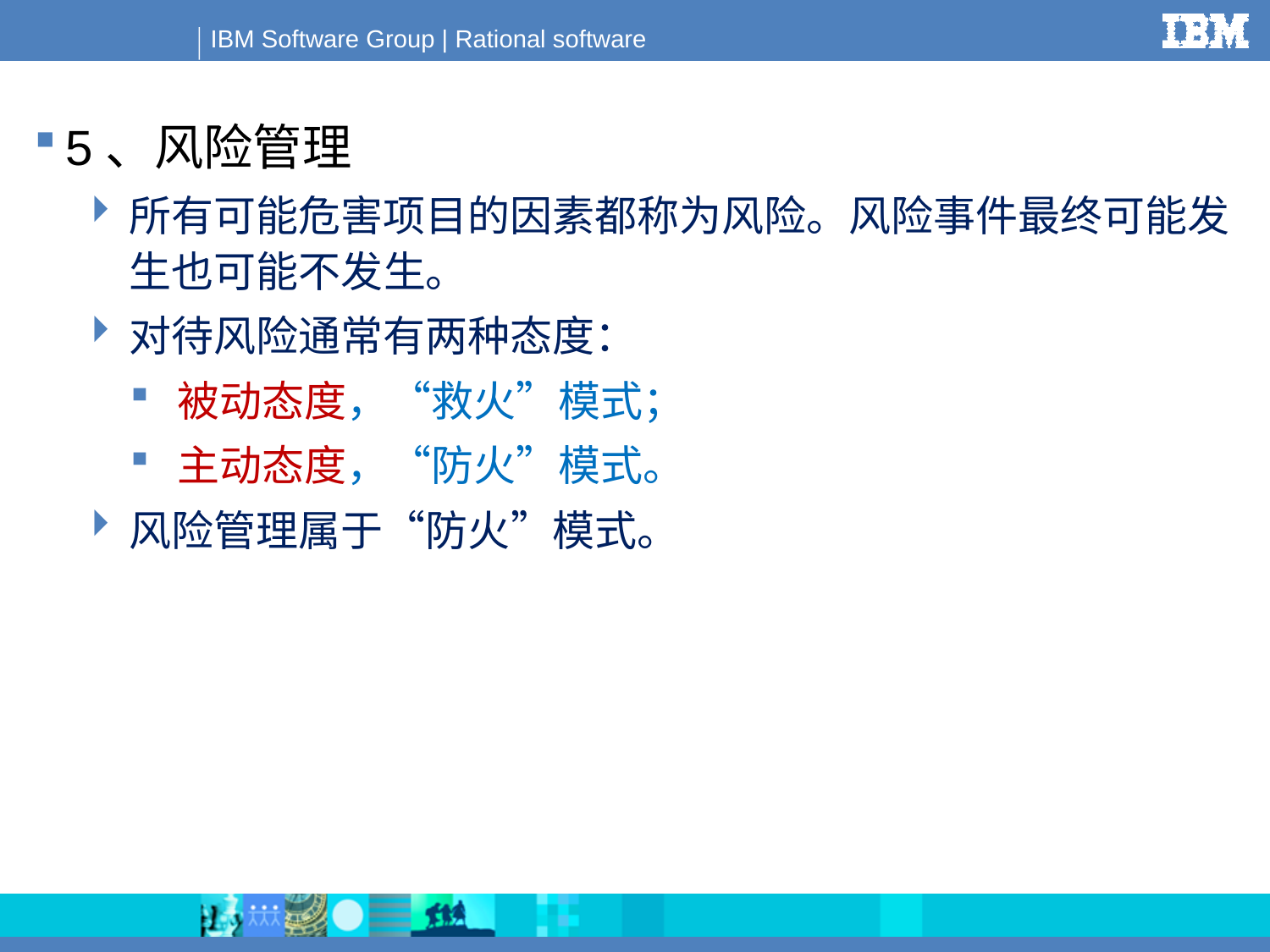

5、风险管理
所有可能危害项目的因素都称为风险。风险事件最终可能发生也可能不发生。
对待风险通常有两种态度：
被动态度，“救火”模式；
主动态度，“防火”模式。
风险管理属于“防火”模式。